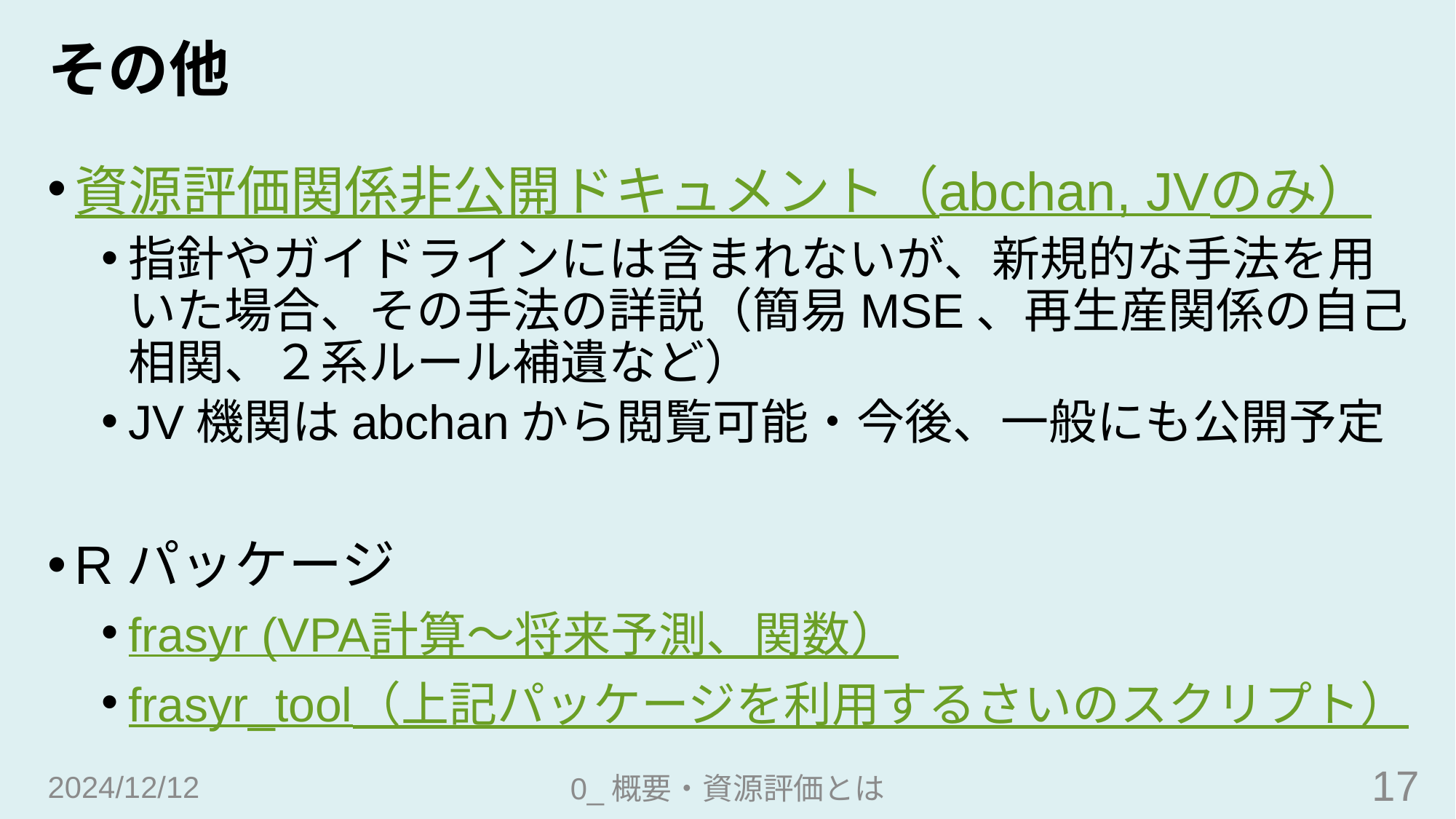

# その他
資源評価関係非公開ドキュメント（abchan, JVのみ）
指針やガイドラインには含まれないが、新規的な手法を用いた場合、その手法の詳説（簡易MSE、再生産関係の自己相関、２系ルール補遺など）
JV機関はabchanから閲覧可能・今後、一般にも公開予定

Rパッケージ
frasyr (VPA計算～将来予測、関数）
frasyr_tool（上記パッケージを利用するさいのスクリプト）
17
2024/12/12
0_概要・資源評価とは